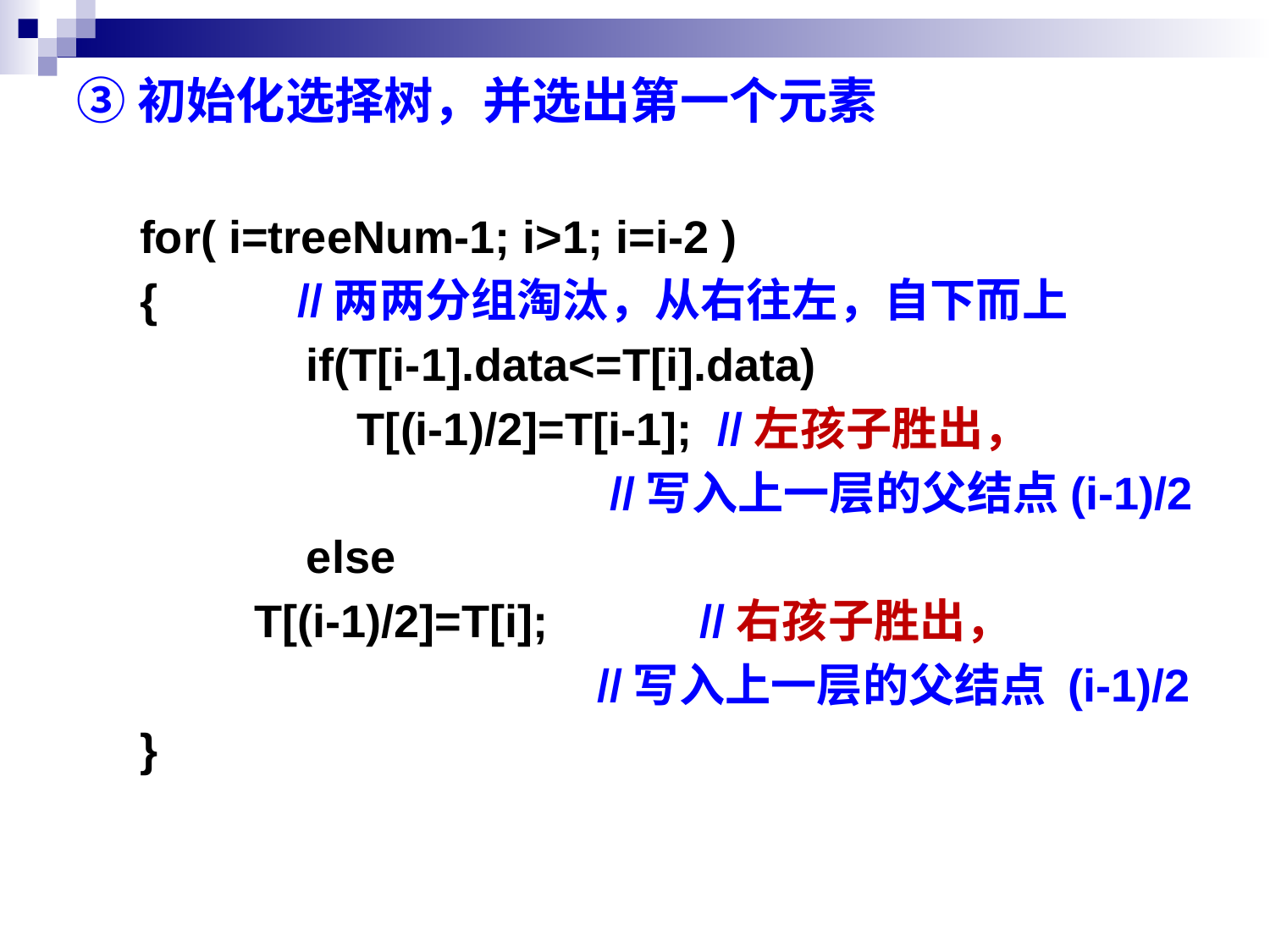

③初始化选择树，并选出第一个元素

for( i=treeNum-1; i>1; i=i-2 )
{           //两两分组淘汰，从右往左，自下而上
		if(T[i-1].data<=T[i].data)
		    T[(i-1)/2]=T[i-1];  //左孩子胜出，
                                     //写入上一层的父结点(i-1)/2
		else
         T[(i-1)/2]=T[i]; 	 //右孩子胜出，
                                    //写入上一层的父结点 (i-1)/2
}